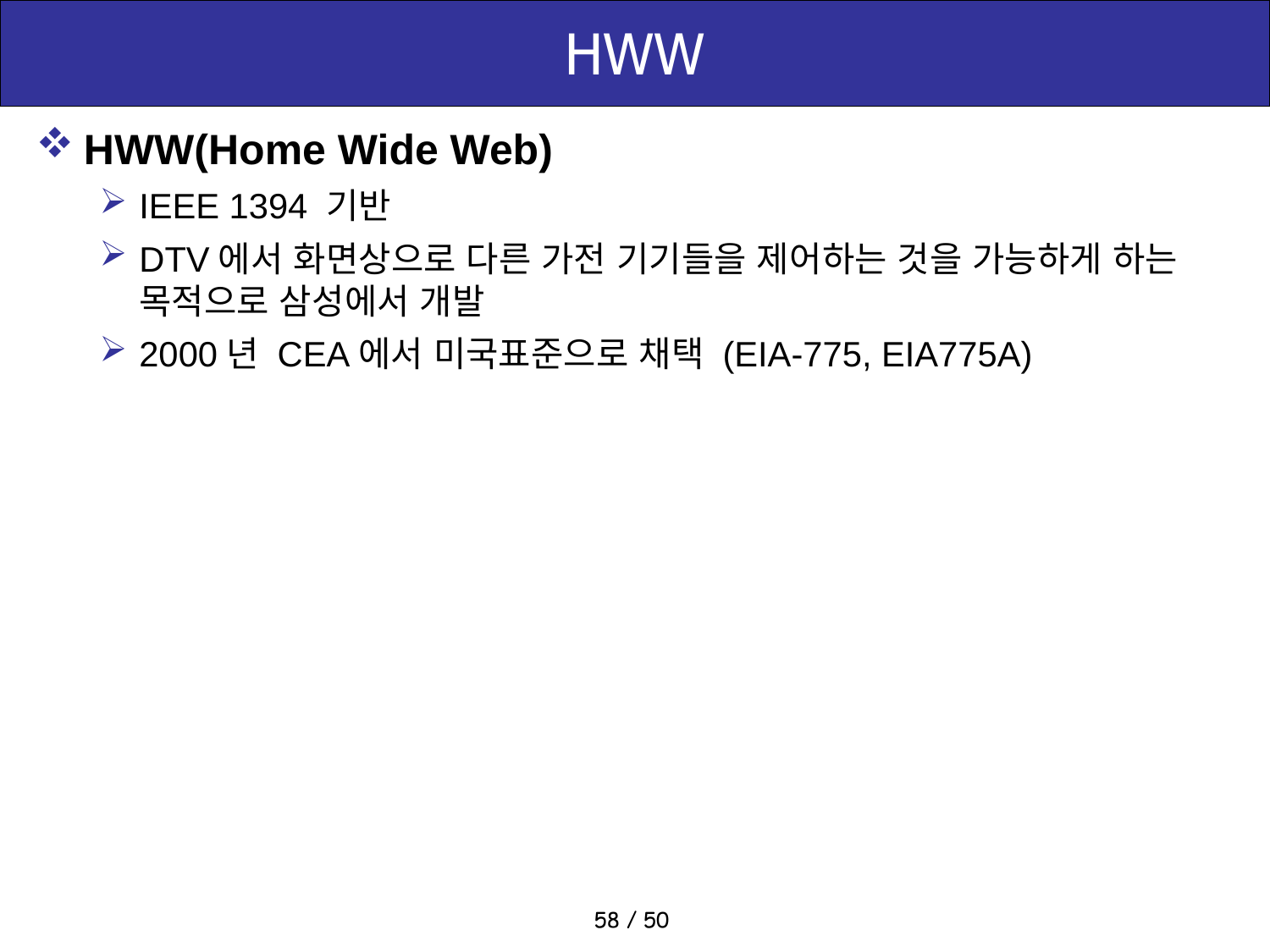

# HWW
HWW(Home Wide Web)
IEEE 1394 기반
DTV에서 화면상으로 다른 가전 기기들을 제어하는 것을 가능하게 하는 목적으로 삼성에서 개발
2000년 CEA에서 미국표준으로 채택 (EIA-775, EIA775A)

58 / 50